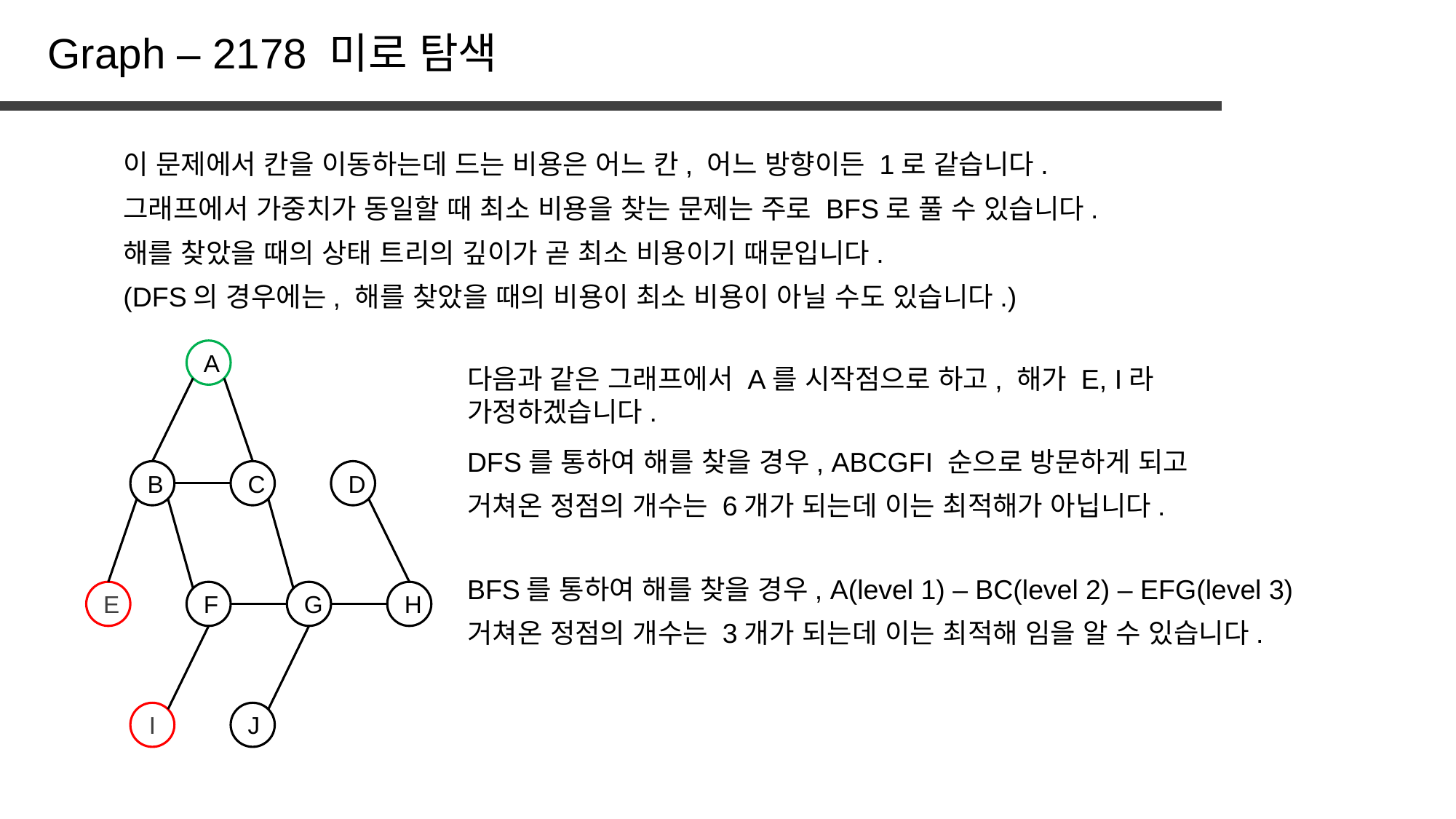

Graph – 2178 미로 탐색
이 문제에서 칸을 이동하는데 드는 비용은 어느 칸, 어느 방향이든 1로 같습니다.
그래프에서 가중치가 동일할 때 최소 비용을 찾는 문제는 주로 BFS로 풀 수 있습니다.
해를 찾았을 때의 상태 트리의 깊이가 곧 최소 비용이기 때문입니다.
(DFS의 경우에는, 해를 찾았을 때의 비용이 최소 비용이 아닐 수도 있습니다.)
A
다음과 같은 그래프에서 A를 시작점으로 하고, 해가 E, I라 가정하겠습니다.
DFS를 통하여 해를 찾을 경우, ABCGFI 순으로 방문하게 되고
B
C
D
거쳐온 정점의 개수는 6개가 되는데 이는 최적해가 아닙니다.
BFS를 통하여 해를 찾을 경우, A(level 1) – BC(level 2) – EFG(level 3)
E
F
G
H
거쳐온 정점의 개수는 3개가 되는데 이는 최적해 임을 알 수 있습니다.
I
J